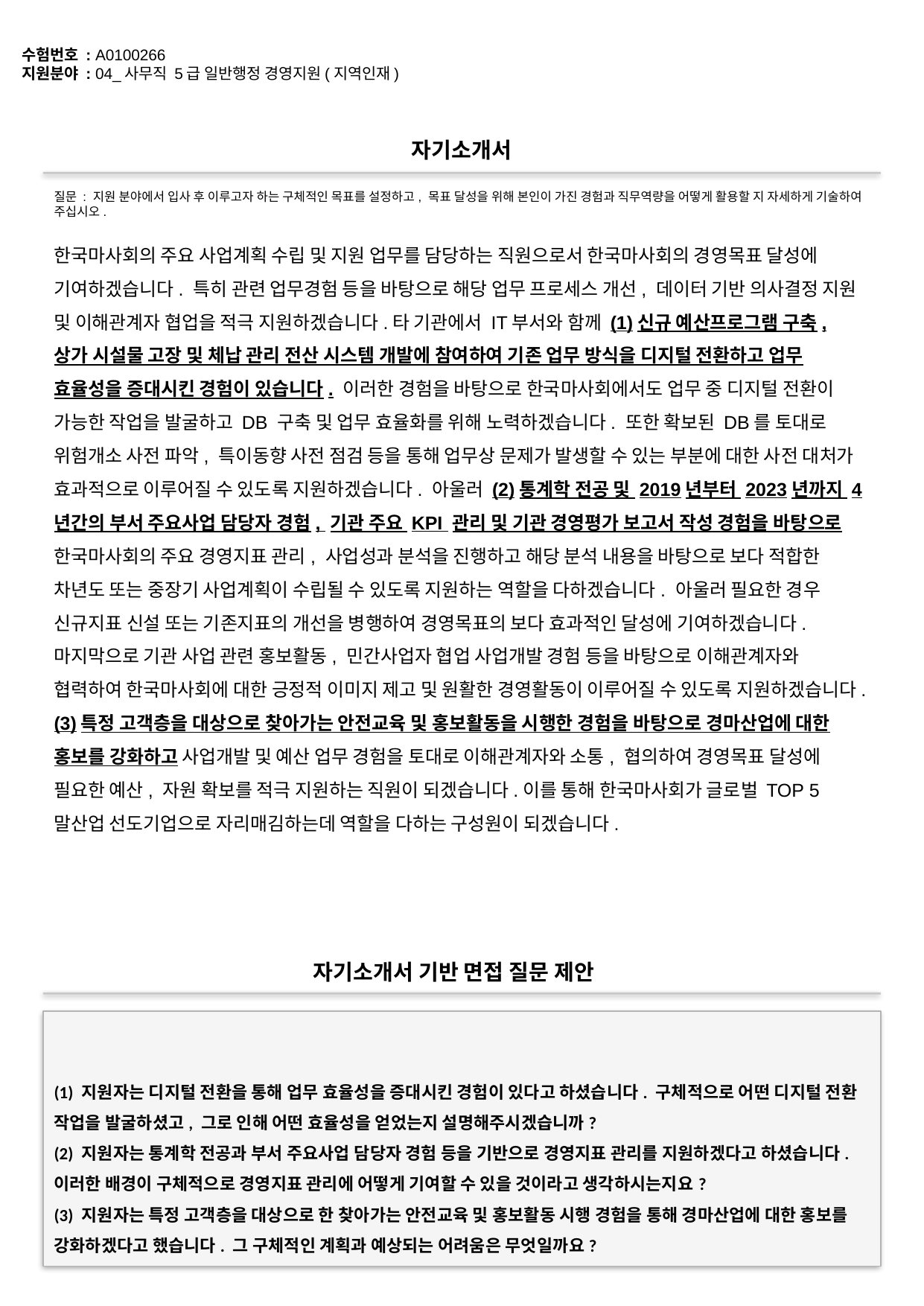

수험번호 : A0100266
지원분야 : 04_사무직 5급 일반행정 경영지원(지역인재)
#

자기소개서

질문 : 지원 분야에서 입사 후 이루고자 하는 구체적인 목표를 설정하고, 목표 달성을 위해 본인이 가진 경험과 직무역량을 어떻게 활용할 지 자세하게 기술하여 주십시오.

한국마사회의 주요 사업계획 수립 및 지원 업무를 담당하는 직원으로서 한국마사회의 경영목표 달성에 기여하겠습니다. 특히 관련 업무경험 등을 바탕으로 해당 업무 프로세스 개선, 데이터 기반 의사결정 지원 및 이해관계자 협업을 적극 지원하겠습니다.타 기관에서 IT부서와 함께 (1)신규 예산프로그램 구축, 상가 시설물 고장 및 체납 관리 전산 시스템 개발에 참여하여 기존 업무 방식을 디지털 전환하고 업무 효율성을 증대시킨 경험이 있습니다. 이러한 경험을 바탕으로 한국마사회에서도 업무 중 디지털 전환이 가능한 작업을 발굴하고 DB 구축 및 업무 효율화를 위해 노력하겠습니다. 또한 확보된 DB를 토대로 위험개소 사전 파악, 특이동향 사전 점검 등을 통해 업무상 문제가 발생할 수 있는 부분에 대한 사전 대처가 효과적으로 이루어질 수 있도록 지원하겠습니다. 아울러 (2)통계학 전공 및 2019년부터 2023년까지 4년간의 부서 주요사업 담당자 경험, 기관 주요 KPI 관리 및 기관 경영평가 보고서 작성 경험을 바탕으로 한국마사회의 주요 경영지표 관리, 사업성과 분석을 진행하고 해당 분석 내용을 바탕으로 보다 적합한 차년도 또는 중장기 사업계획이 수립될 수 있도록 지원하는 역할을 다하겠습니다. 아울러 필요한 경우 신규지표 신설 또는 기존지표의 개선을 병행하여 경영목표의 보다 효과적인 달성에 기여하겠습니다. 마지막으로 기관 사업 관련 홍보활동, 민간사업자 협업 사업개발 경험 등을 바탕으로 이해관계자와 협력하여 한국마사회에 대한 긍정적 이미지 제고 및 원활한 경영활동이 이루어질 수 있도록 지원하겠습니다. (3)특정 고객층을 대상으로 찾아가는 안전교육 및 홍보활동을 시행한 경험을 바탕으로 경마산업에 대한 홍보를 강화하고 사업개발 및 예산 업무 경험을 토대로 이해관계자와 소통, 협의하여 경영목표 달성에 필요한 예산, 자원 확보를 적극 지원하는 직원이 되겠습니다.이를 통해 한국마사회가 글로벌 TOP 5 말산업 선도기업으로 자리매김하는데 역할을 다하는 구성원이 되겠습니다.

자기소개서 기반 면접 질문 제안

(1) 지원자는 디지털 전환을 통해 업무 효율성을 증대시킨 경험이 있다고 하셨습니다. 구체적으로 어떤 디지털 전환 작업을 발굴하셨고, 그로 인해 어떤 효율성을 얻었는지 설명해주시겠습니까?
(2) 지원자는 통계학 전공과 부서 주요사업 담당자 경험 등을 기반으로 경영지표 관리를 지원하겠다고 하셨습니다. 이러한 배경이 구체적으로 경영지표 관리에 어떻게 기여할 수 있을 것이라고 생각하시는지요?
(3) 지원자는 특정 고객층을 대상으로 한 찾아가는 안전교육 및 홍보활동 시행 경험을 통해 경마산업에 대한 홍보를 강화하겠다고 했습니다. 그 구체적인 계획과 예상되는 어려움은 무엇일까요?